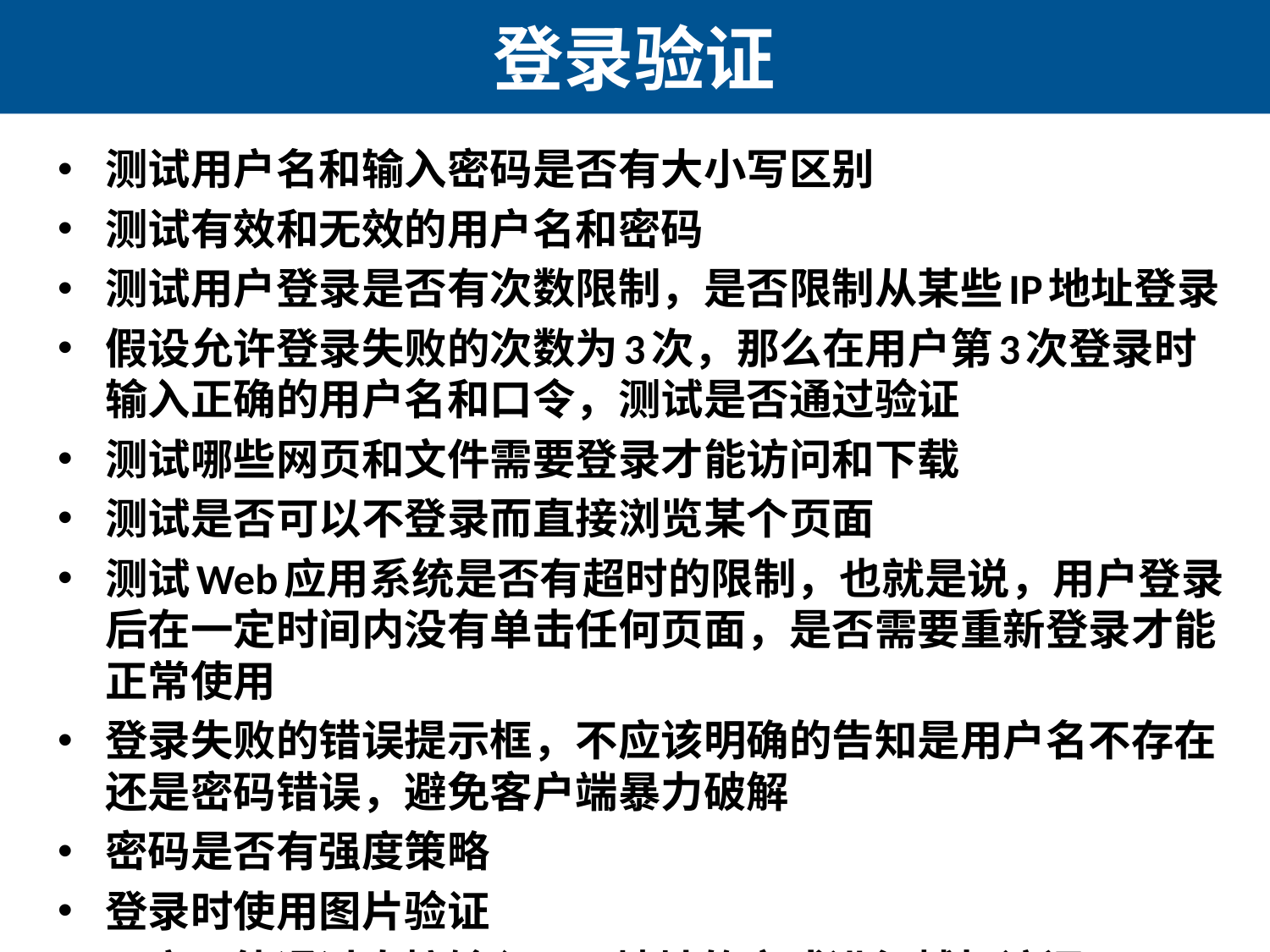

# 登录验证
测试用户名和输入密码是否有大小写区别
测试有效和无效的用户名和密码
测试用户登录是否有次数限制，是否限制从某些IP地址登录
假设允许登录失败的次数为3次，那么在用户第3次登录时输入正确的用户名和口令，测试是否通过验证
测试哪些网页和文件需要登录才能访问和下载
测试是否可以不登录而直接浏览某个页面
测试Web应用系统是否有超时的限制，也就是说，用户登录后在一定时间内没有单击任何页面，是否需要重新登录才能正常使用
登录失败的错误提示框，不应该明确的告知是用户名不存在还是密码错误，避免客户端暴力破解
密码是否有强度策略
登录时使用图片验证
用户不能通过直接输入URL地址的方式进行越权访问